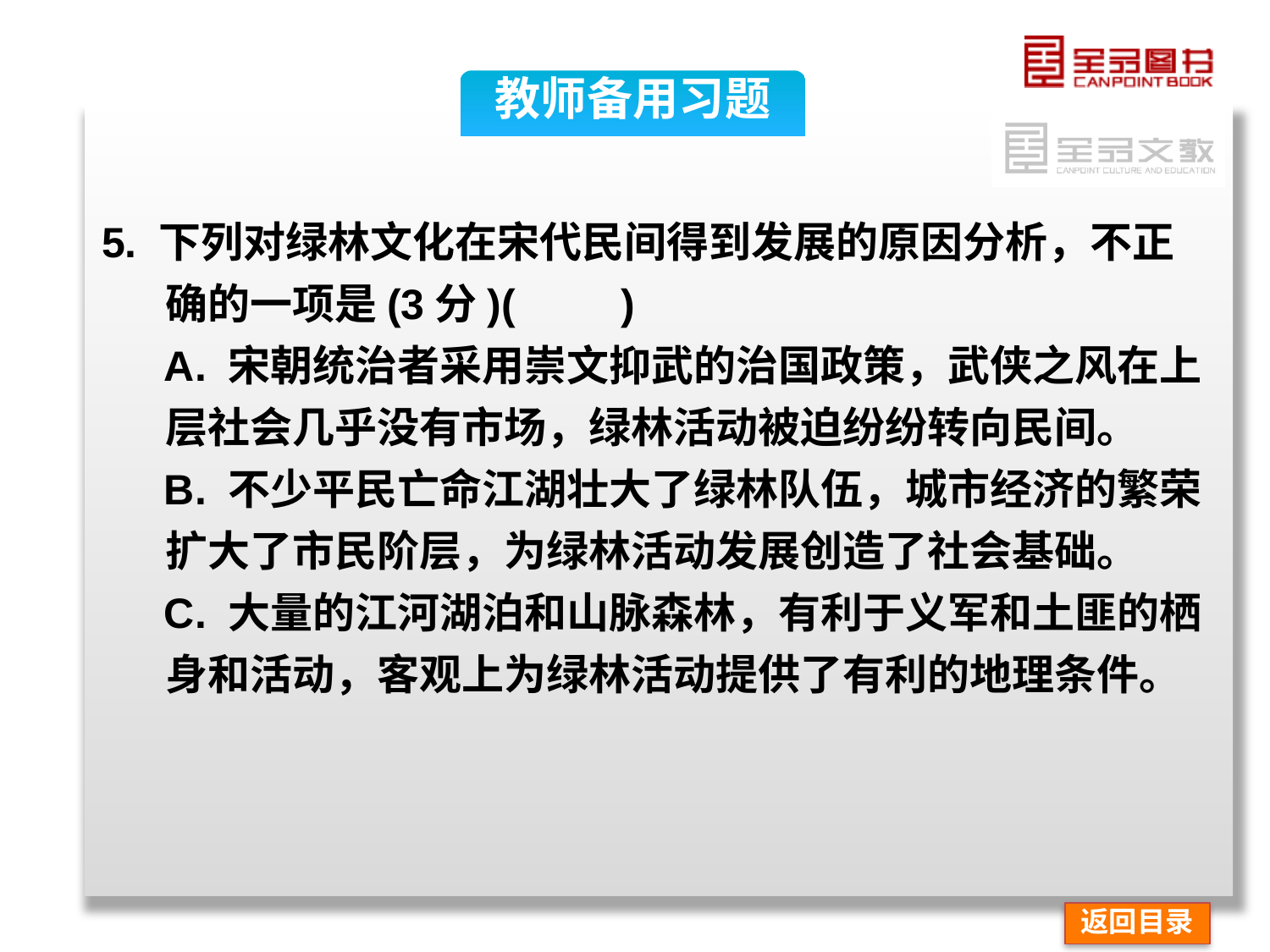

教师备用习题
5. 下列对绿林文化在宋代民间得到发展的原因分析，不正确的一项是(3分)(　　)
A. 宋朝统治者采用崇文抑武的治国政策，武侠之风在上层社会几乎没有市场，绿林活动被迫纷纷转向民间。
B. 不少平民亡命江湖壮大了绿林队伍，城市经济的繁荣扩大了市民阶层，为绿林活动发展创造了社会基础。
C. 大量的江河湖泊和山脉森林，有利于义军和土匪的栖身和活动，客观上为绿林活动提供了有利的地理条件。
返回目录